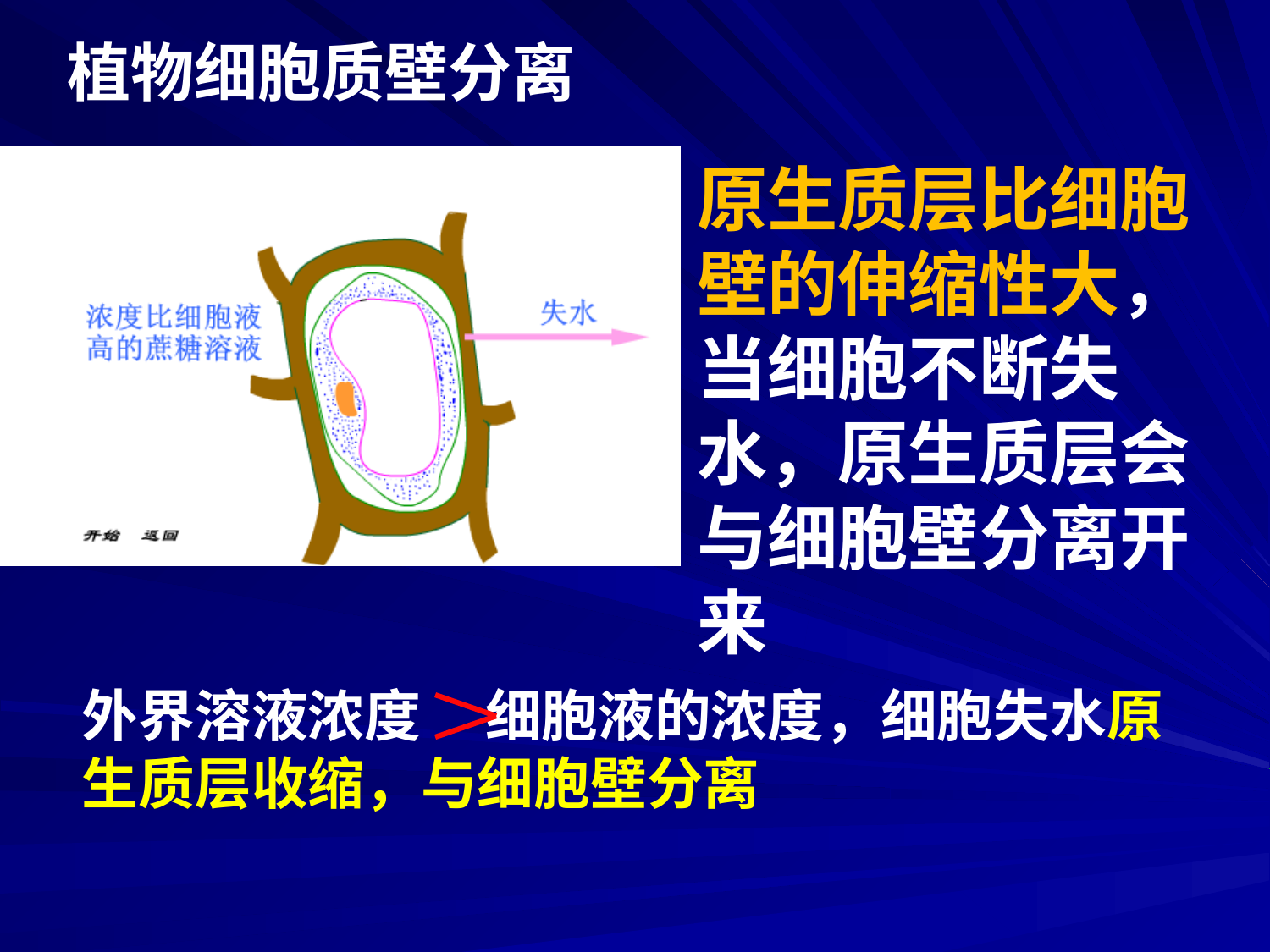

植物细胞质壁分离
原生质层比细胞壁的伸缩性大，当细胞不断失水，原生质层会与细胞壁分离开来
外界溶液浓度     细胞液的浓度，细胞失水原生质层收缩，与细胞壁分离